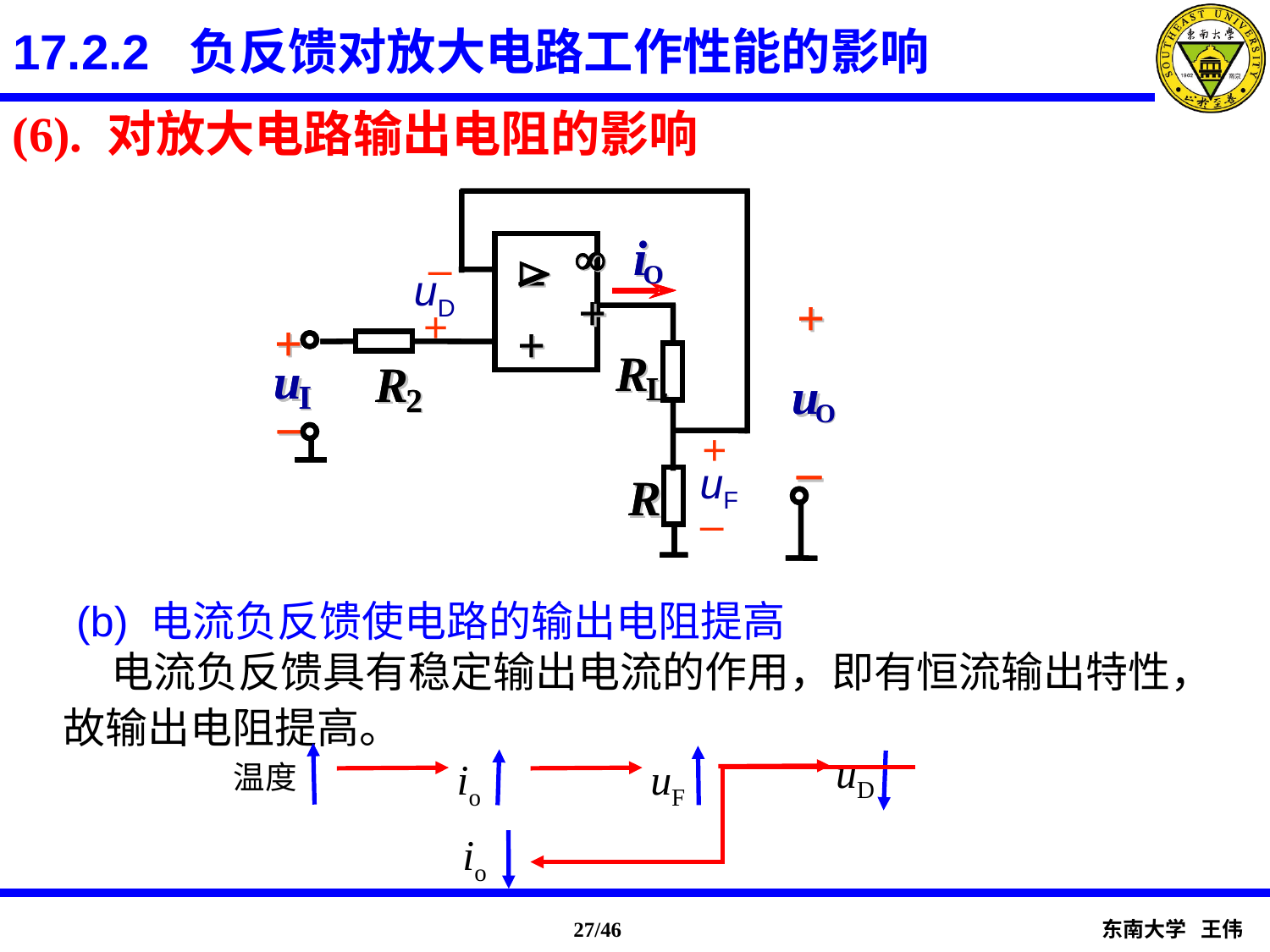

17.2.2  负反馈对放大电路工作性能的影响
(6). 对放大电路输出电阻的影响

i
i
i
i
∞
∞
∞
∞

–
+
uD
+
uF
–
Δ
Δ
Δ
Δ
–
–
–
–
O
O
O
O

+
+
+
+

+
+
+
+

+
+
+
+
+
+
+
+

R
R

R
R
u
u
u
u
R
R
R
R
u
u
u
u
L
L
L
L
I
I
I
I
2
2
2
2
–
–
–
–
O
O
O
O

–
–
–
–

R
R

R
R

(b) 电流负反馈使电路的输出电阻提高
    电流负反馈具有稳定输出电流的作用，即有恒流输出特性，故输出电阻提高。
uD

io
uF

温度
io